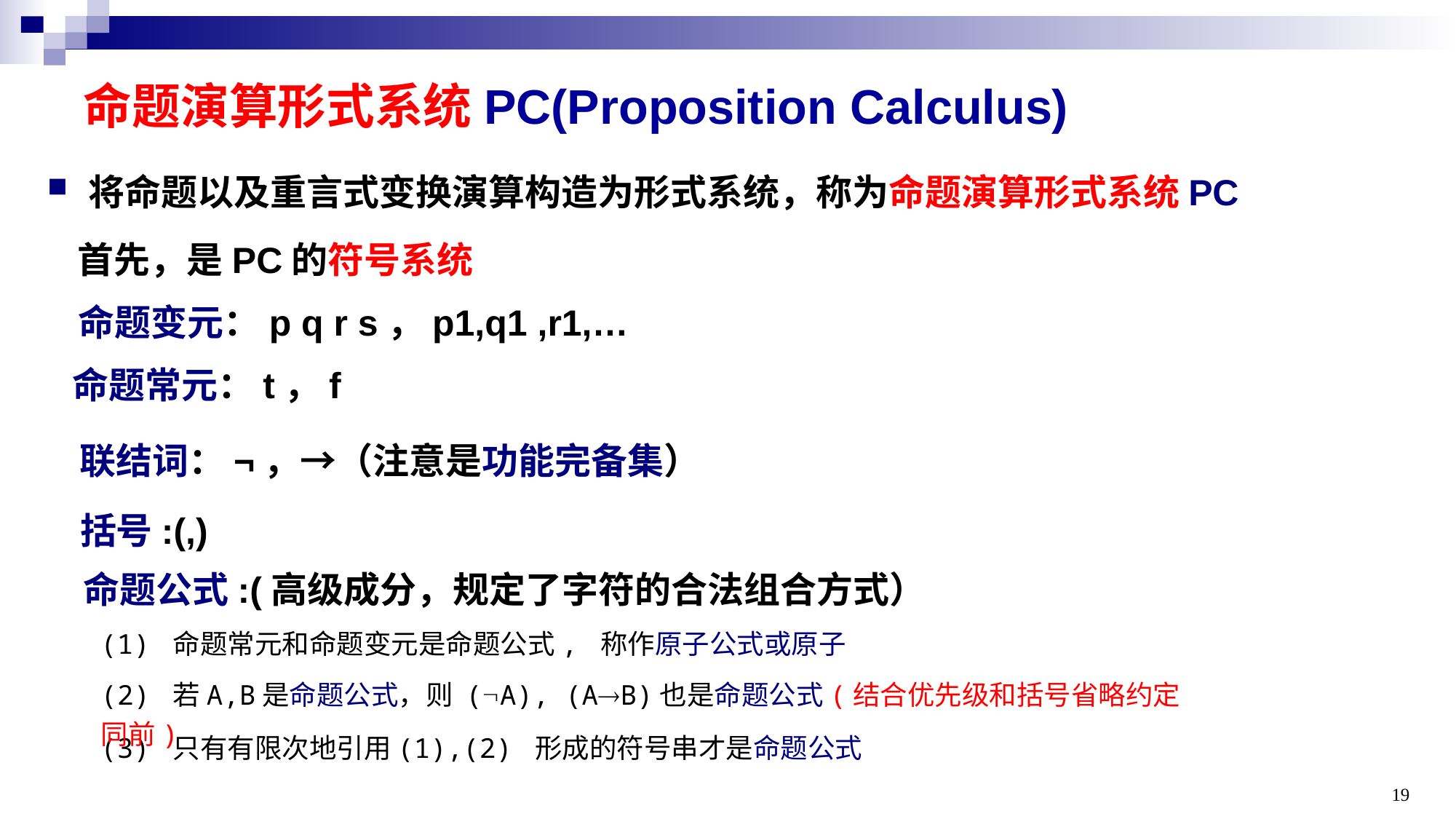

# 命题演算形式系统PC(Proposition Calculus)
将命题以及重言式变换演算构造为形式系统，称为命题演算形式系统PC
首先，是PC的符号系统
命题变元：p q r s，p1,q1 ,r1,…
命题常元：t，f
联结词：¬，→（注意是功能完备集）
括号:(,)
命题公式:(高级成分，规定了字符的合法组合方式）
(1) 命题常元和命题变元是命题公式, 称作原子公式或原子
(2) 若A,B是命题公式，则 (¬A), (A→B)也是命题公式(结合优先级和括号省略约定同前)
(3) 只有有限次地引用(1),(2) 形成的符号串才是命题公式
19